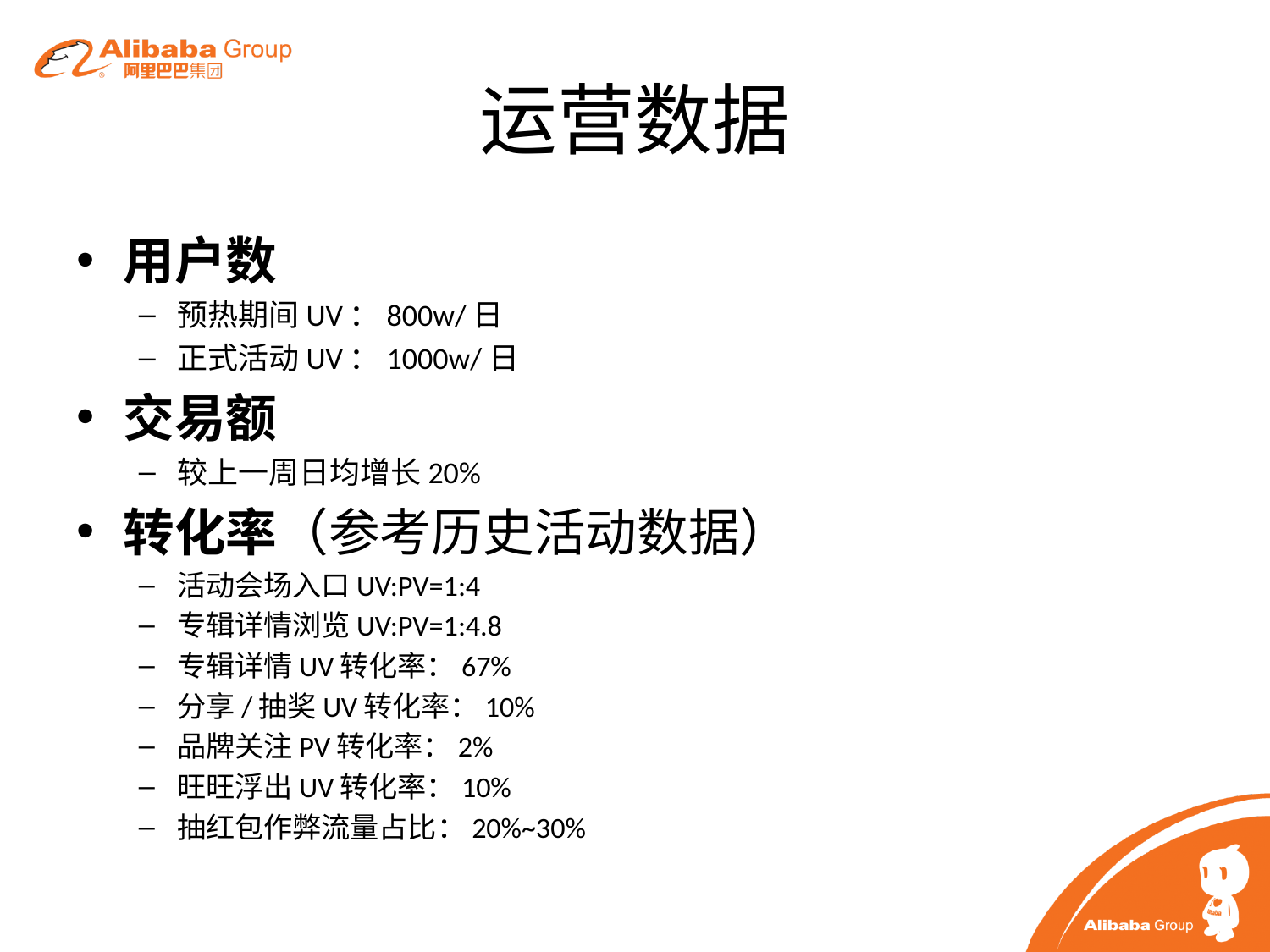

# 运营数据
用户数
预热期间UV：800w/日
正式活动UV：1000w/日
交易额
较上一周日均增长20%
转化率（参考历史活动数据）
活动会场入口UV:PV=1:4
专辑详情浏览UV:PV=1:4.8
专辑详情UV转化率：67%
分享/抽奖UV转化率：10%
品牌关注PV转化率：2%
旺旺浮出UV转化率：10%
抽红包作弊流量占比：20%~30%